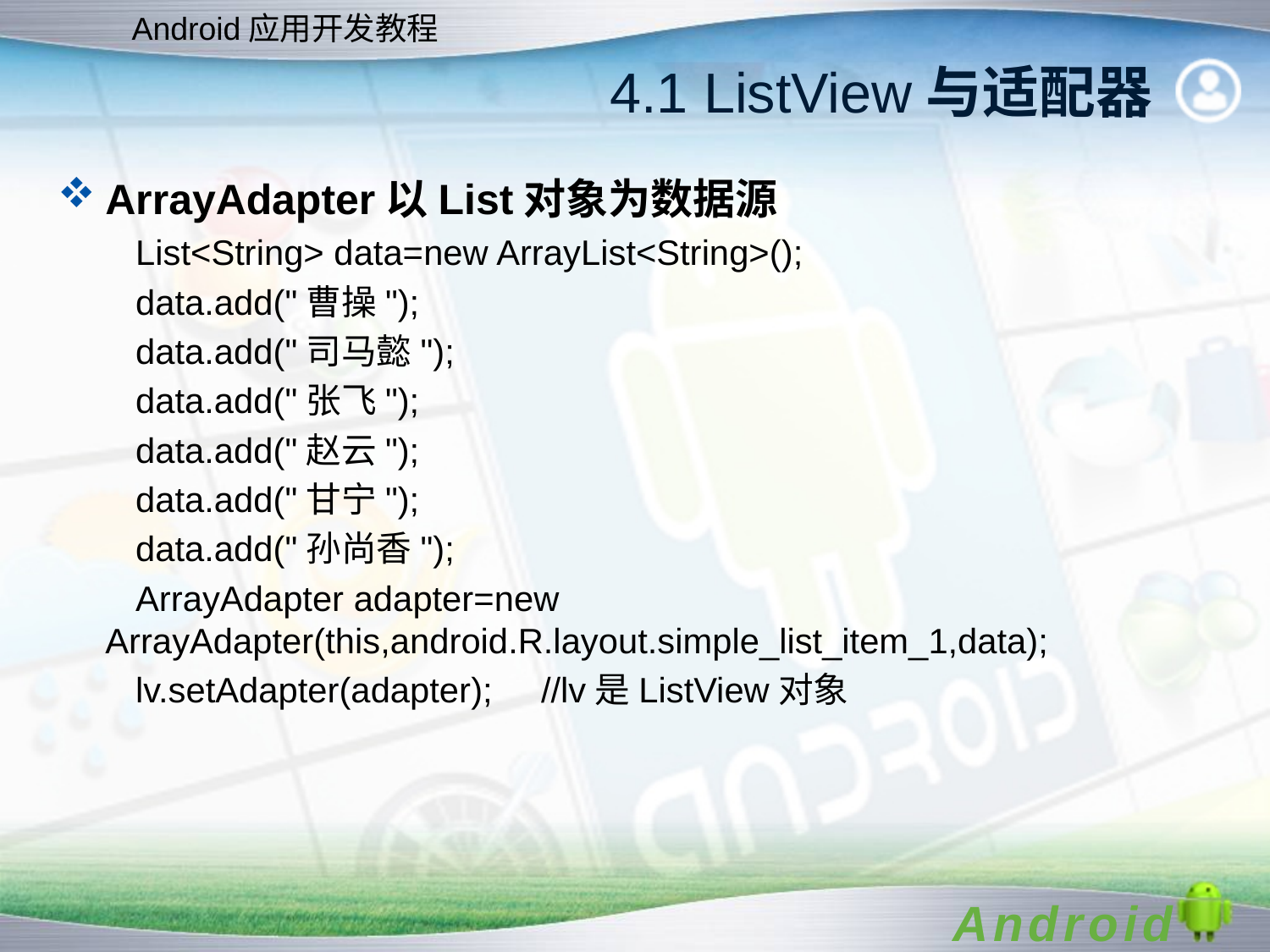

# 4.1 ListView与适配器
ArrayAdapter以List对象为数据源
        List<String> data=new ArrayList<String>();
        data.add("曹操");
        data.add("司马懿");
        data.add("张飞");
        data.add("赵云");
        data.add("甘宁");
        data.add("孙尚香");
        ArrayAdapter adapter=new   ArrayAdapter(this,android.R.layout.simple_list_item_1,data);
        lv.setAdapter(adapter);     //lv是ListView对象